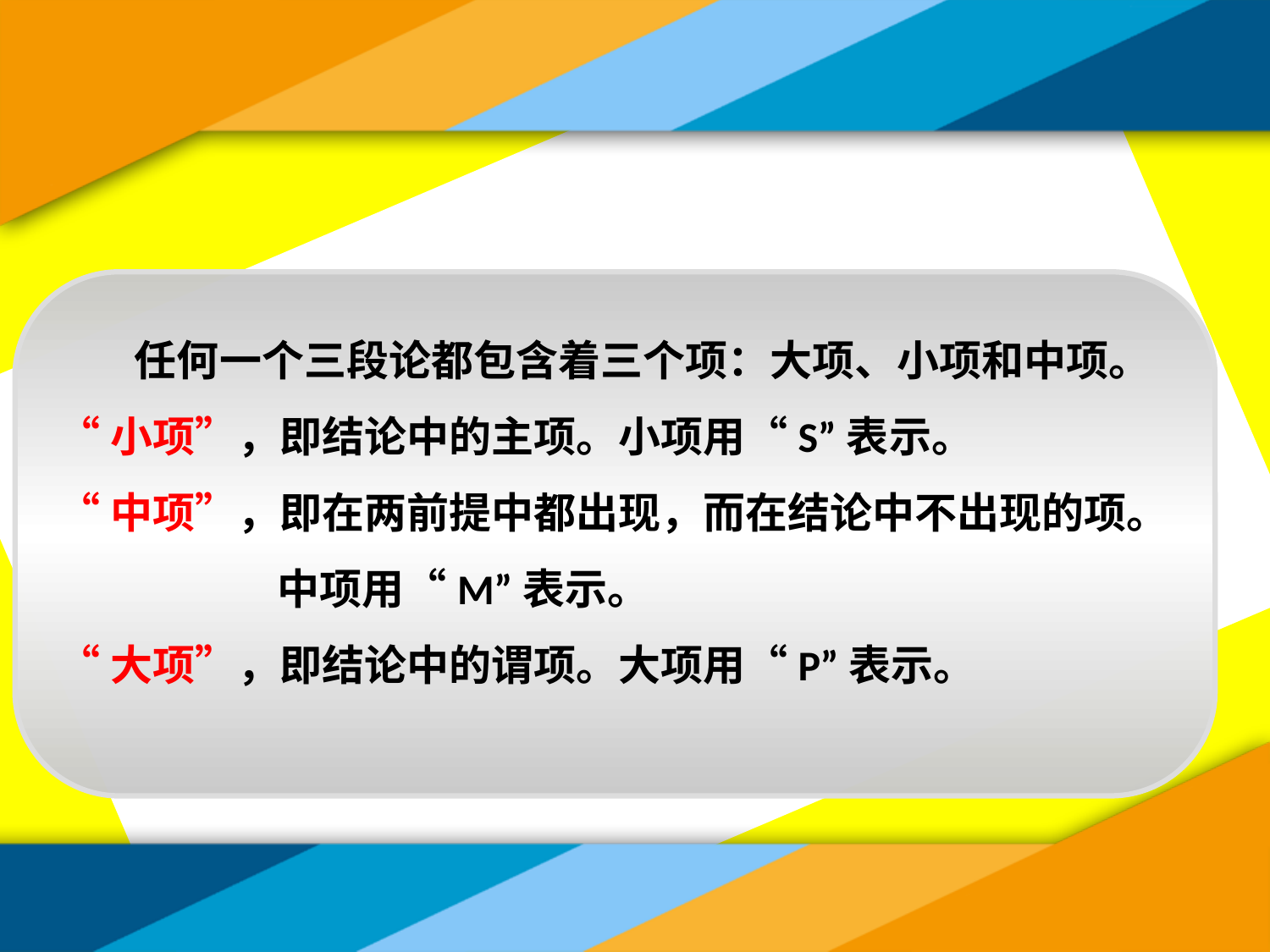

任何一个三段论都包含着三个项：大项、小项和中项。
“小项”，即结论中的主项。小项用“S”表示。
“中项”，即在两前提中都出现，而在结论中不出现的项。
                      中项用“M”表示。
“大项”，即结论中的谓项。大项用“P”表示。